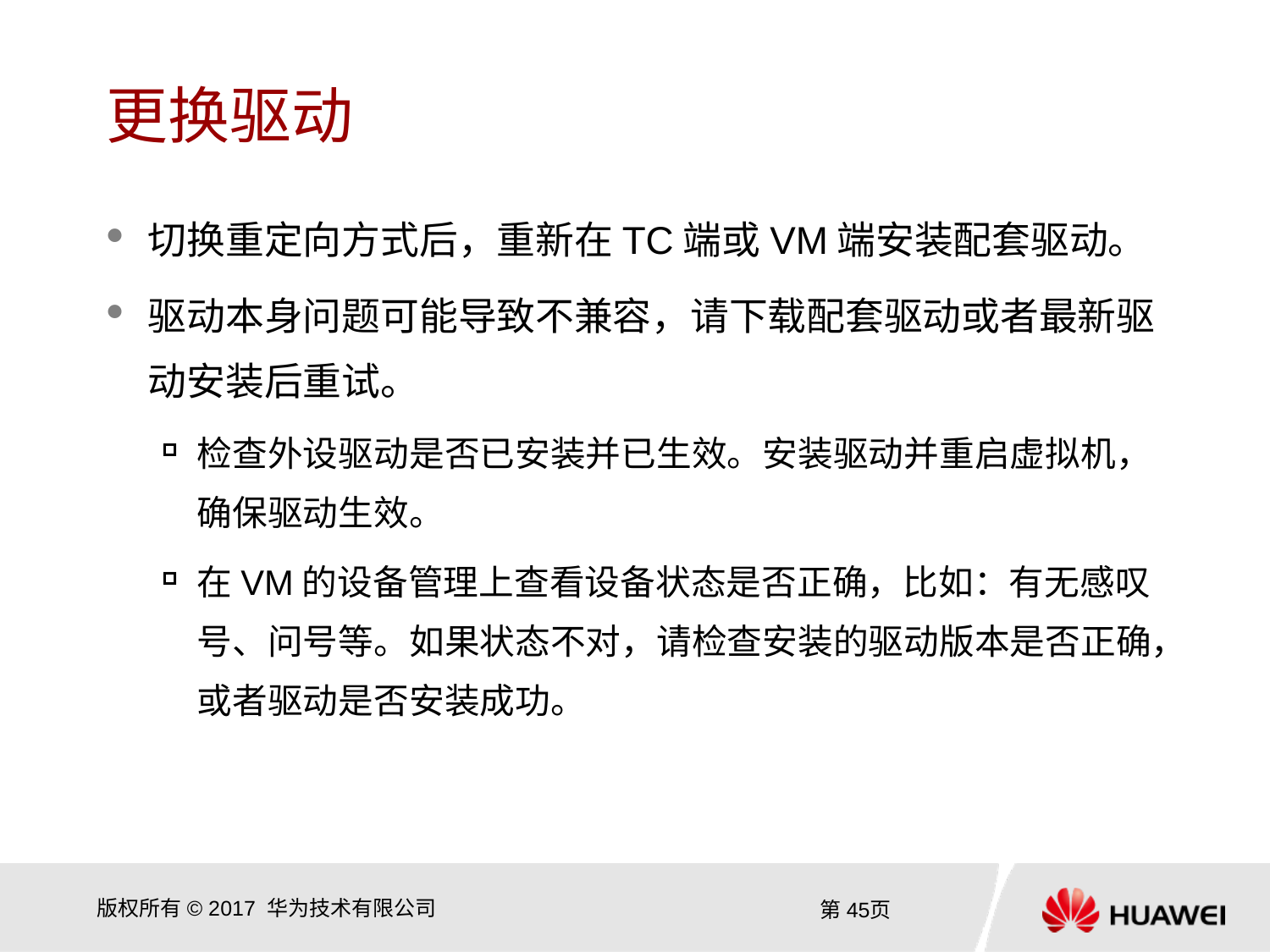

# 更换驱动
切换重定向方式后，重新在TC端或VM端安装配套驱动。
驱动本身问题可能导致不兼容，请下载配套驱动或者最新驱动安装后重试。
检查外设驱动是否已安装并已生效。安装驱动并重启虚拟机，确保驱动生效。
在VM的设备管理上查看设备状态是否正确，比如：有无感叹号、问号等。如果状态不对，请检查安装的驱动版本是否正确，或者驱动是否安装成功。